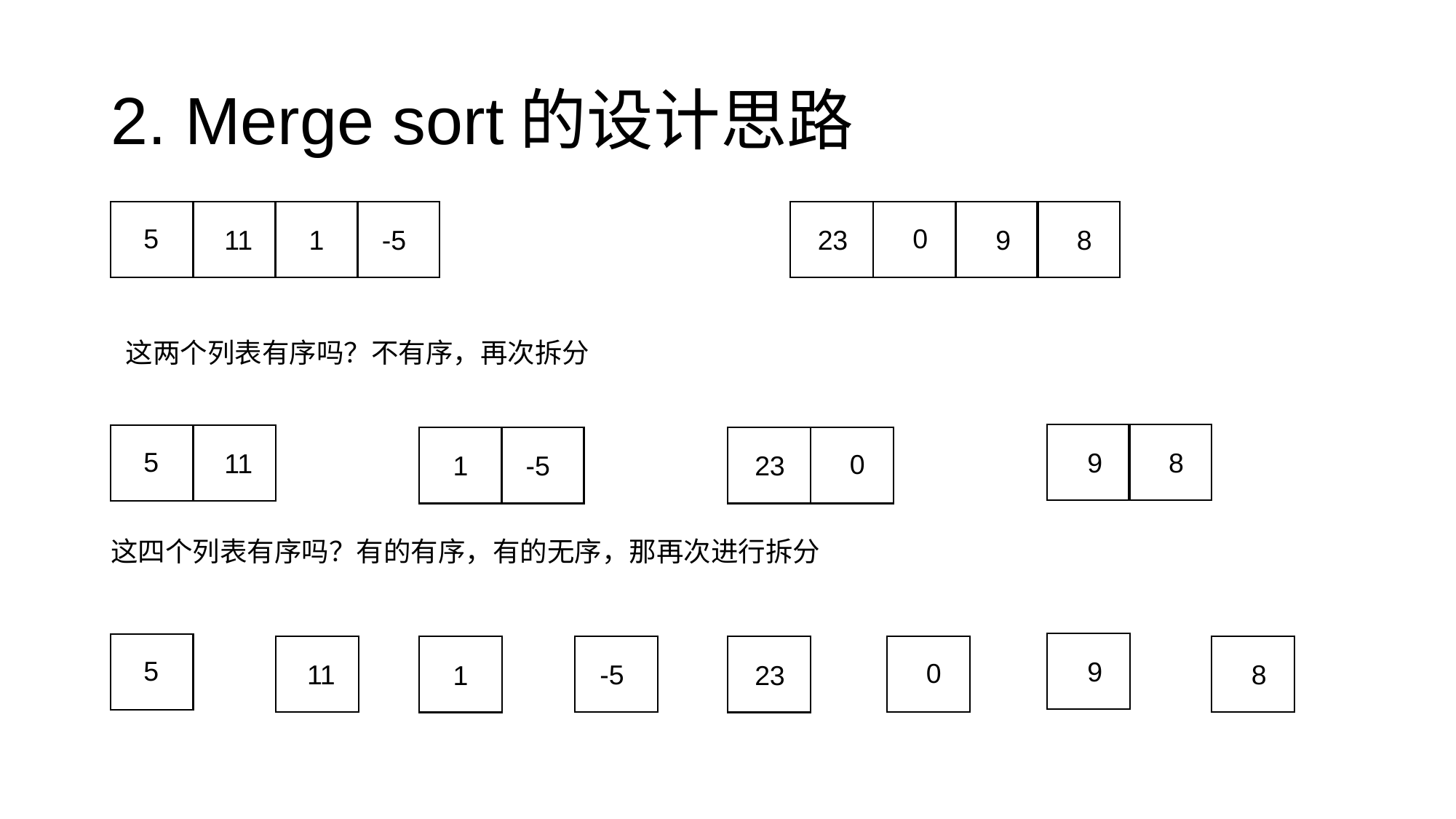

# 2. Merge sort的设计思路

5
0
11
1
-5
23
9
8
这两个列表有序吗？不有序，再次拆分

5
9
8
11
0
1
-5
23
这四个列表有序吗？有的有序，有的无序，那再次进行拆分

5
9
0
11
-5
8
1
23